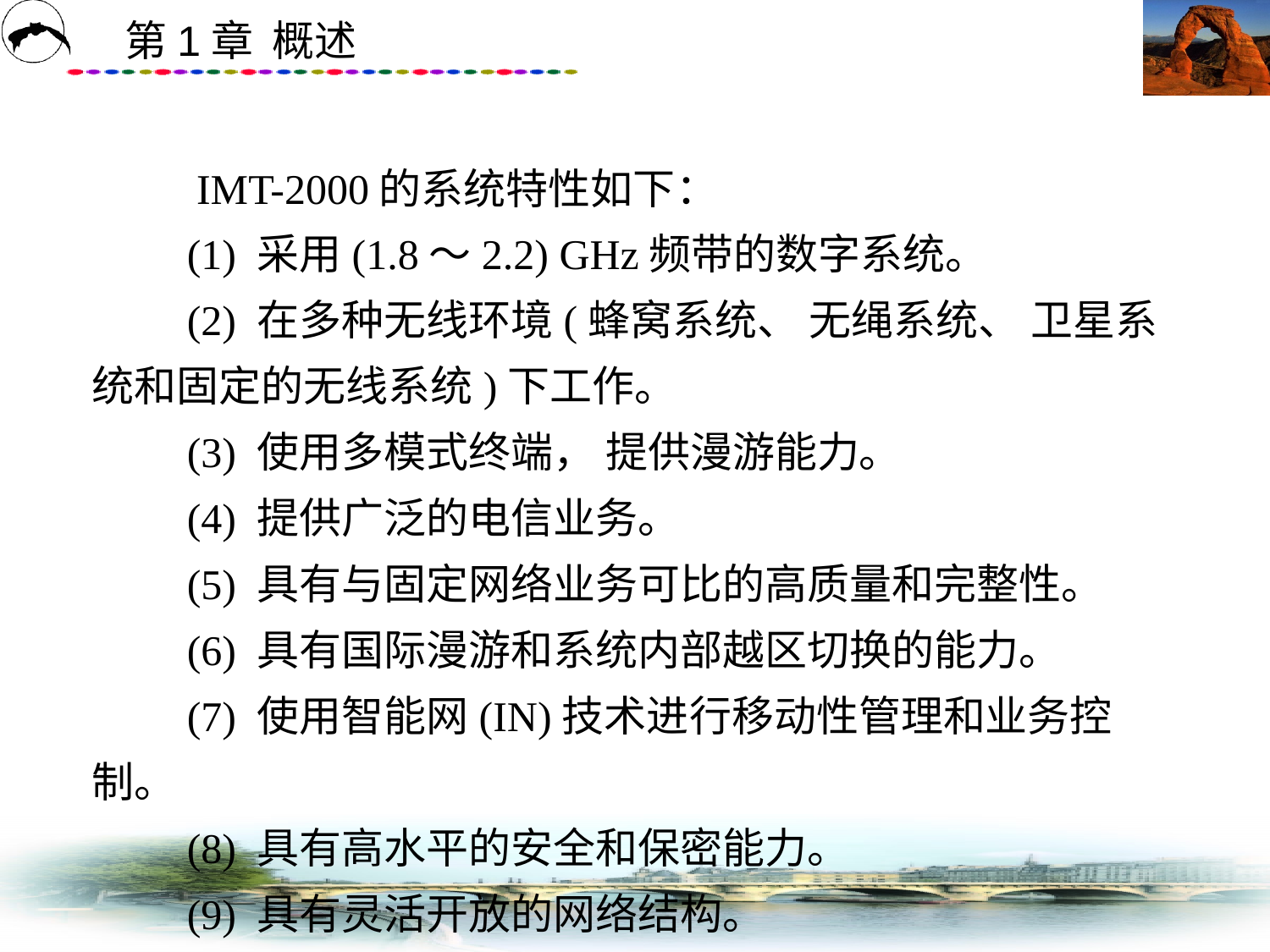

# IMT-2000的系统特性如下： 　　(1) 采用(1.8～2.2) GHz频带的数字系统。 　　(2) 在多种无线环境(蜂窝系统、 无绳系统、 卫星系统和固定的无线系统)下工作。 　　(3) 使用多模式终端， 提供漫游能力。 　　(4) 提供广泛的电信业务。 　　(5) 具有与固定网络业务可比的高质量和完整性。 　　(6) 具有国际漫游和系统内部越区切换的能力。 　　(7) 使用智能网(IN)技术进行移动性管理和业务控制。 　　(8) 具有高水平的安全和保密能力。 　　(9) 具有灵活开放的网络结构。